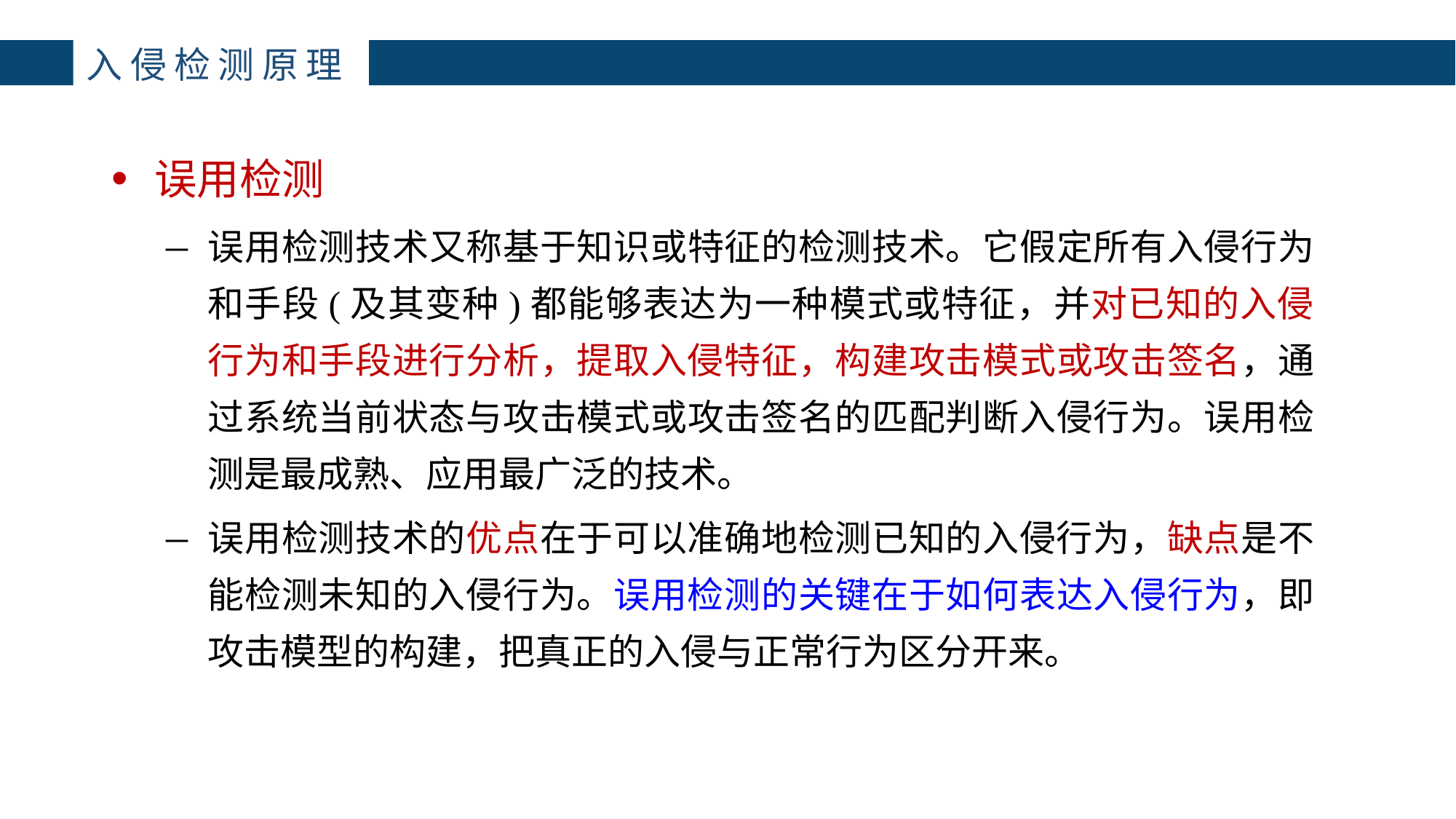

# 入侵检测原理
误用检测
误用检测技术又称基于知识或特征的检测技术。它假定所有入侵行为和手段(及其变种)都能够表达为一种模式或特征，并对已知的入侵行为和手段进行分析，提取入侵特征，构建攻击模式或攻击签名，通过系统当前状态与攻击模式或攻击签名的匹配判断入侵行为。误用检测是最成熟、应用最广泛的技术。
误用检测技术的优点在于可以准确地检测已知的入侵行为，缺点是不能检测未知的入侵行为。误用检测的关键在于如何表达入侵行为，即攻击模型的构建，把真正的入侵与正常行为区分开来。